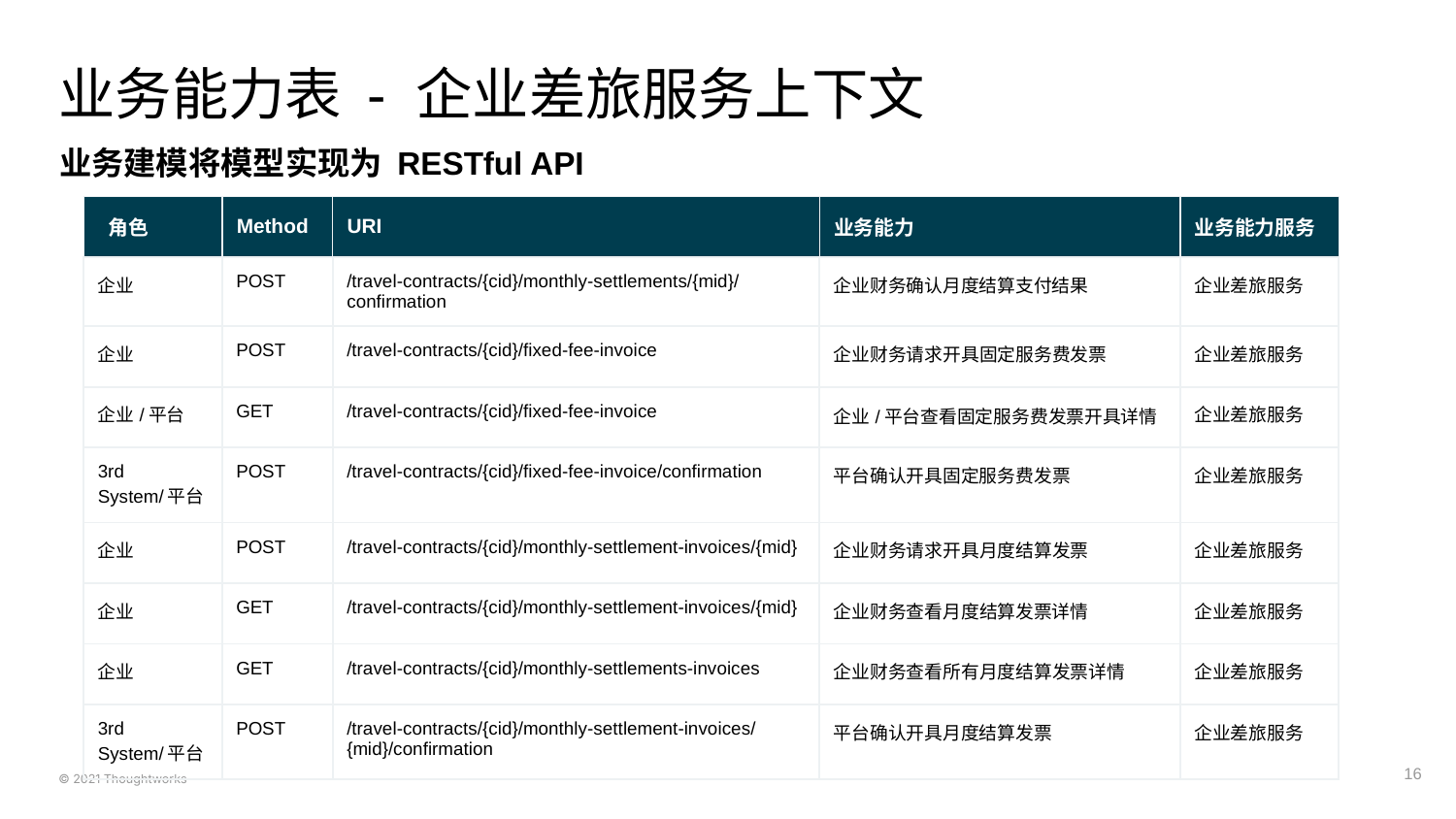

# 业务能力表 - 企业差旅服务上下文
业务建模将模型实现为 RESTful API
| 角色 | Method | URI | 业务能力 | 业务能力服务 |
| --- | --- | --- | --- | --- |
| 企业 | POST | /travel-contracts/{cid}/monthly-settlements/{mid}/confirmation | 企业财务确认月度结算支付结果 | 企业差旅服务 |
| 企业 | POST | /travel-contracts/{cid}/fixed-fee-invoice | 企业财务请求开具固定服务费发票 | 企业差旅服务 |
| 企业/平台 | GET | /travel-contracts/{cid}/fixed-fee-invoice | 企业/平台查看固定服务费发票开具详情 | 企业差旅服务 |
| 3rd System/平台 | POST | /travel-contracts/{cid}/fixed-fee-invoice/confirmation | 平台确认开具固定服务费发票 | 企业差旅服务 |
| 企业 | POST | /travel-contracts/{cid}/monthly-settlement-invoices/{mid} | 企业财务请求开具月度结算发票 | 企业差旅服务 |
| 企业 | GET | /travel-contracts/{cid}/monthly-settlement-invoices/{mid} | 企业财务查看月度结算发票详情 | 企业差旅服务 |
| 企业 | GET | /travel-contracts/{cid}/monthly-settlements-invoices | 企业财务查看所有月度结算发票详情 | 企业差旅服务 |
| 3rd System/平台 | POST | /travel-contracts/{cid}/monthly-settlement-invoices/{mid}/confirmation | 平台确认开具月度结算发票 | 企业差旅服务 |
16